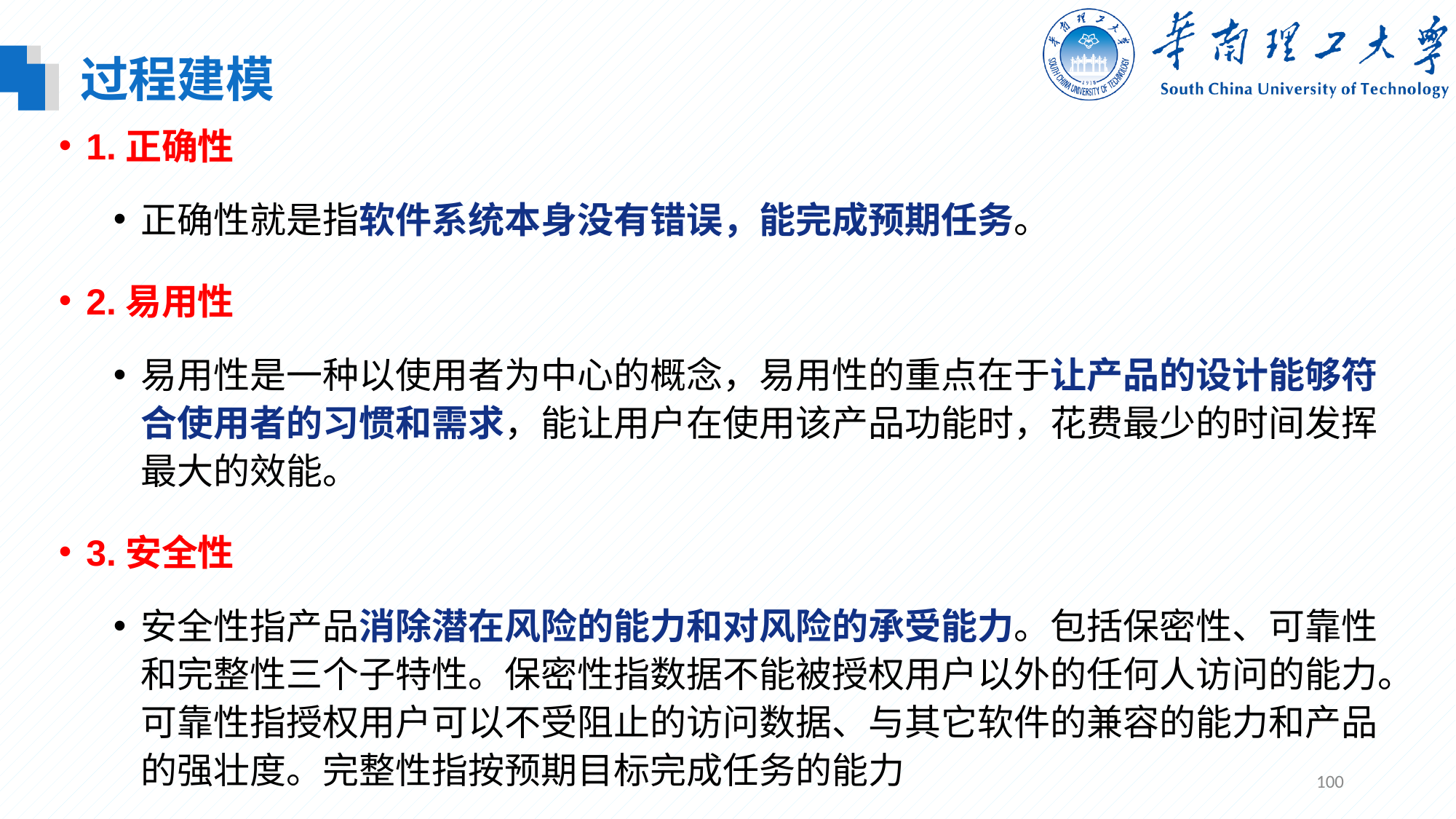

过程建模
1.正确性
正确性就是指软件系统本身没有错误，能完成预期任务。
2.易用性
易用性是一种以使用者为中心的概念，易用性的重点在于让产品的设计能够符合使用者的习惯和需求，能让用户在使用该产品功能时，花费最少的时间发挥最大的效能。
3.安全性
安全性指产品消除潜在风险的能力和对风险的承受能力。包括保密性、可靠性和完整性三个子特性。保密性指数据不能被授权用户以外的任何人访问的能力。可靠性指授权用户可以不受阻止的访问数据、与其它软件的兼容的能力和产品的强壮度。完整性指按预期目标完成任务的能力
100